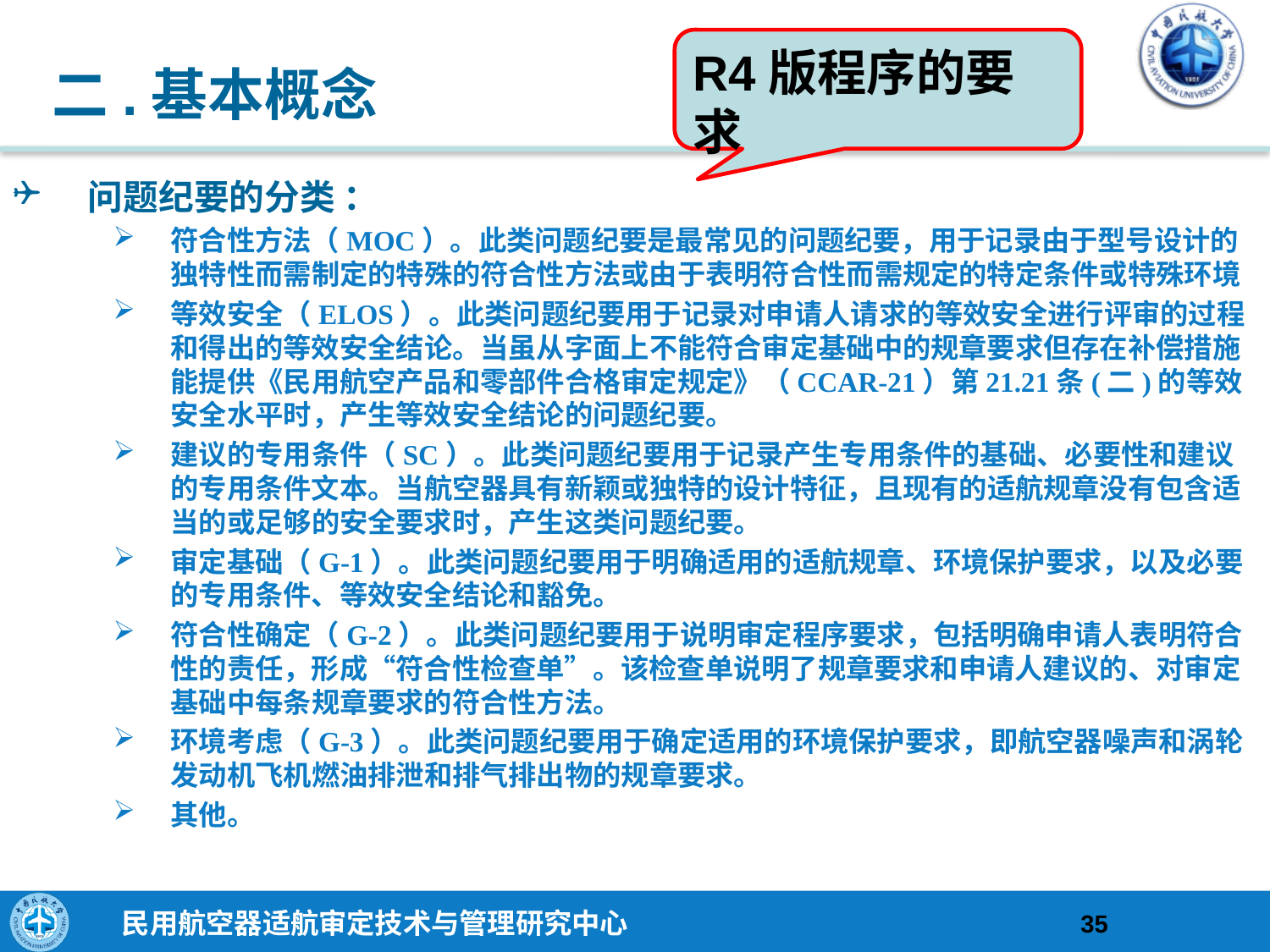

R4版程序的要求
# 二.基本概念
问题纪要的分类 ：
符合性方法（MOC）。此类问题纪要是最常见的问题纪要，用于记录由于型号设计的独特性而需制定的特殊的符合性方法或由于表明符合性而需规定的特定条件或特殊环境
等效安全（ELOS）。此类问题纪要用于记录对申请人请求的等效安全进行评审的过程和得出的等效安全结论。当虽从字面上不能符合审定基础中的规章要求但存在补偿措施能提供《民用航空产品和零部件合格审定规定》（CCAR-21）第21.21条(二)的等效安全水平时，产生等效安全结论的问题纪要。
建议的专用条件（SC）。此类问题纪要用于记录产生专用条件的基础、必要性和建议的专用条件文本。当航空器具有新颖或独特的设计特征，且现有的适航规章没有包含适当的或足够的安全要求时，产生这类问题纪要。
审定基础（G-1）。此类问题纪要用于明确适用的适航规章、环境保护要求，以及必要的专用条件、等效安全结论和豁免。
符合性确定（G-2）。此类问题纪要用于说明审定程序要求，包括明确申请人表明符合性的责任，形成“符合性检查单”。该检查单说明了规章要求和申请人建议的、对审定基础中每条规章要求的符合性方法。
环境考虑（G-3）。此类问题纪要用于确定适用的环境保护要求，即航空器噪声和涡轮发动机飞机燃油排泄和排气排出物的规章要求。
其他。